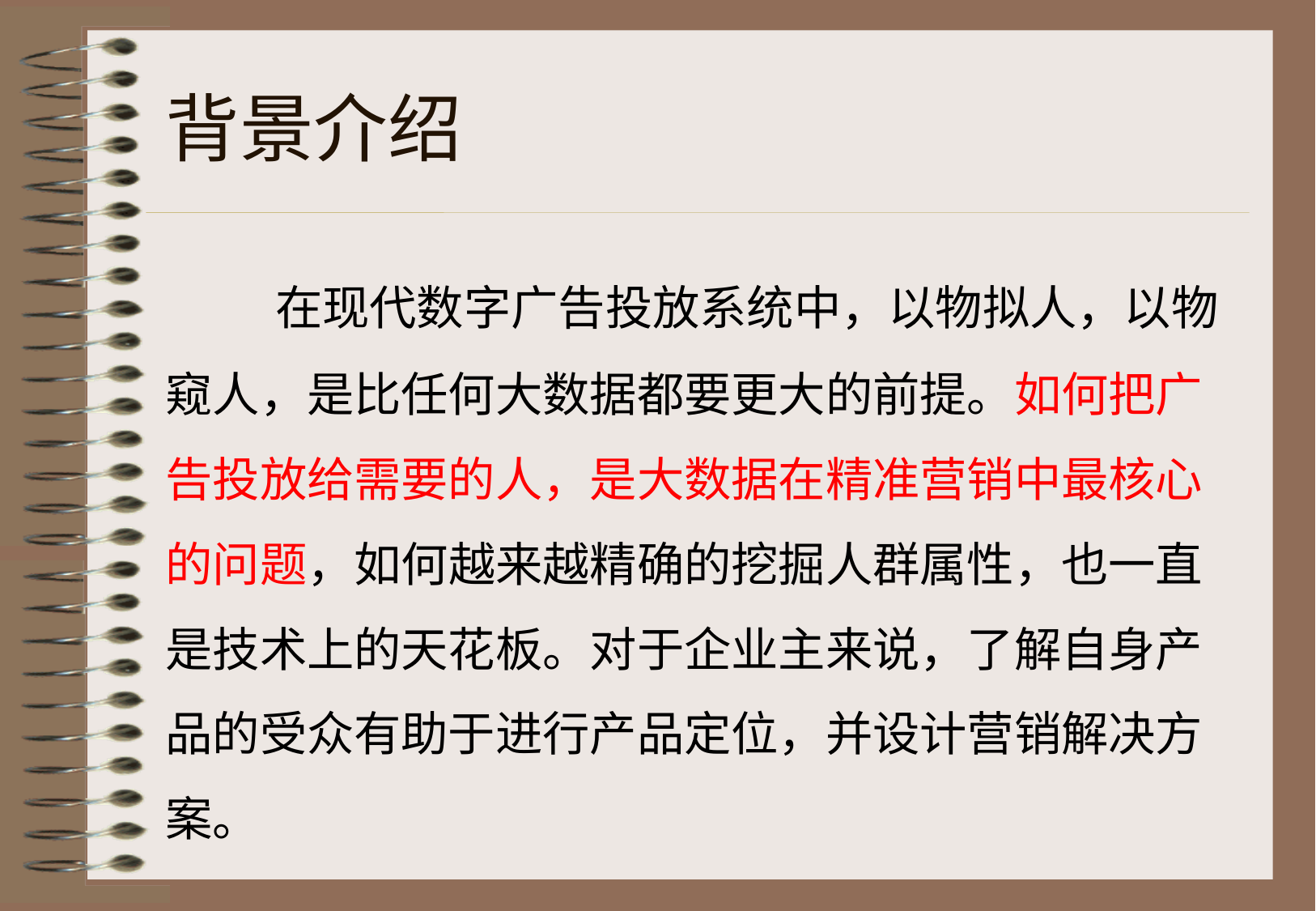

# 背景介绍
        在现代数字广告投放系统中，以物拟人，以物窥人，是比任何大数据都要更大的前提。如何把广告投放给需要的人，是大数据在精准营销中最核心的问题，如何越来越精确的挖掘人群属性，也一直是技术上的天花板。对于企业主来说，了解自身产品的受众有助于进行产品定位，并设计营销解决方案。